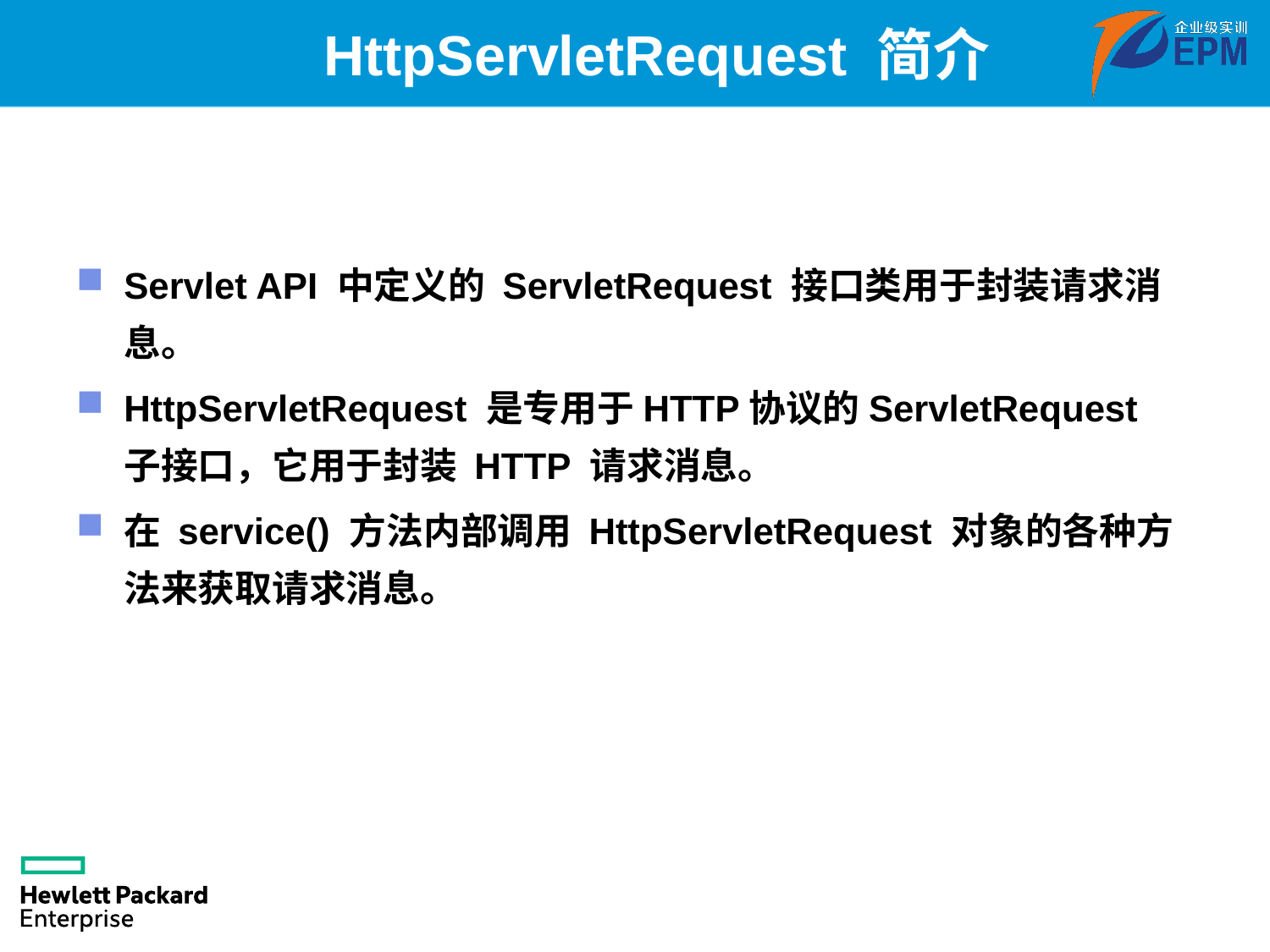

# HttpServletRequest 简介
Servlet API 中定义的 ServletRequest 接口类用于封装请求消息。
HttpServletRequest 是专用于HTTP协议的ServletRequest 子接口，它用于封装 HTTP 请求消息。
在 service() 方法内部调用 HttpServletRequest 对象的各种方法来获取请求消息。